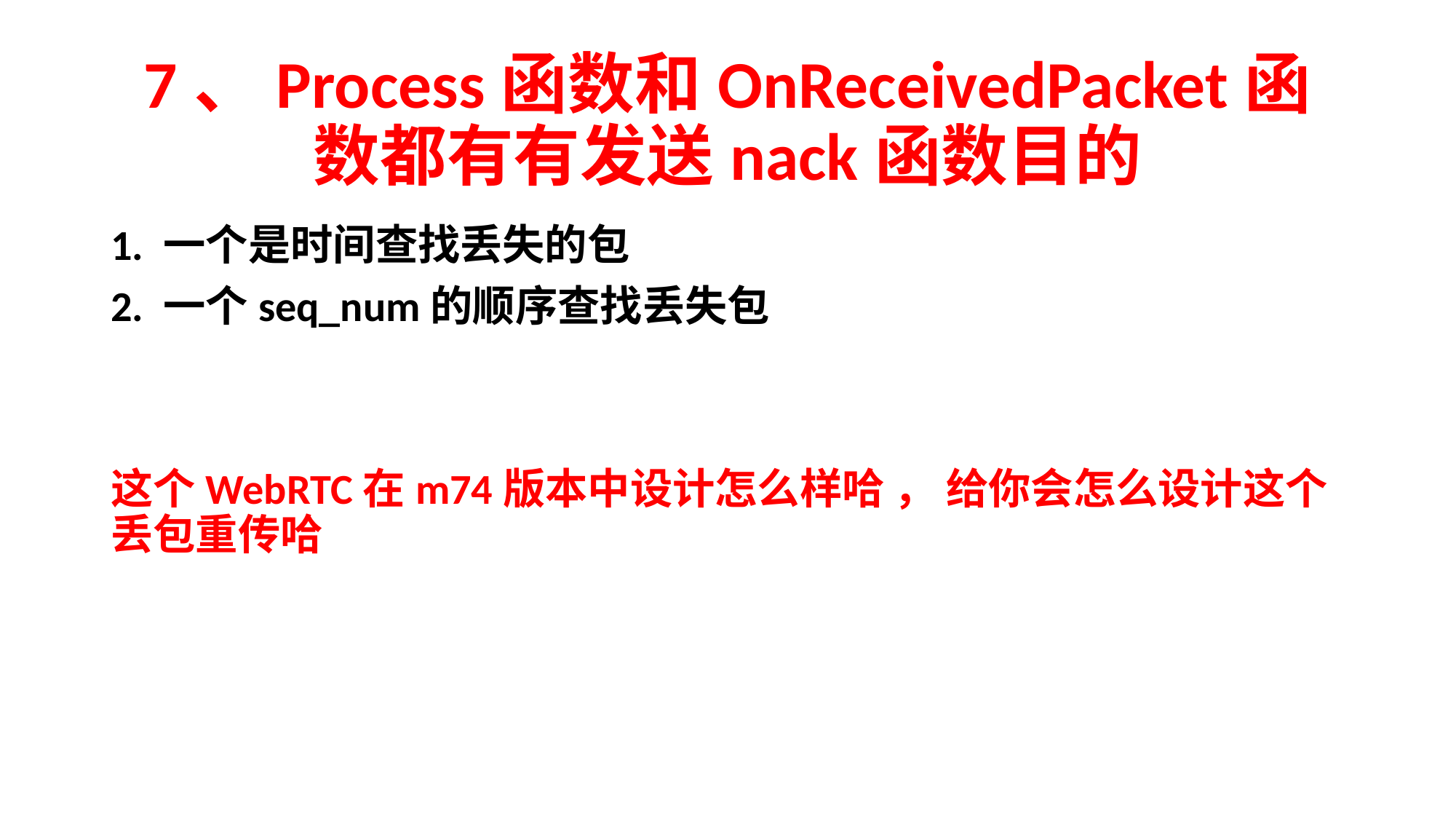

# 7、Process函数和OnReceivedPacket函数都有有发送nack函数目的
1. 一个是时间查找丢失的包
2. 一个seq_num的顺序查找丢失包

这个WebRTC在m74版本中设计怎么样哈 ， 给你会怎么设计这个丢包重传哈